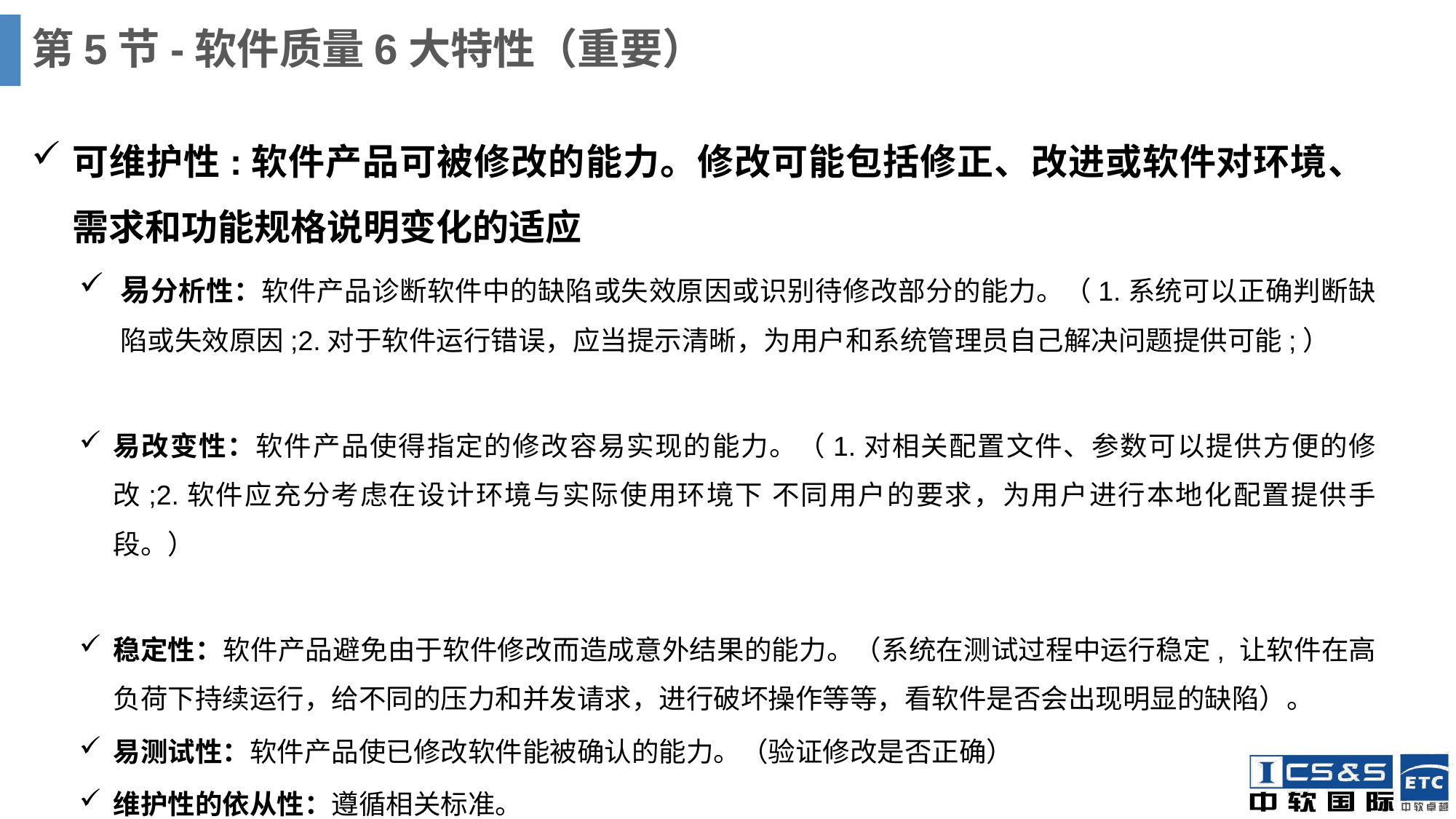

# 第5节-软件质量6大特性（重要）
可维护性:软件产品可被修改的能力。修改可能包括修正、改进或软件对环境、需求和功能规格说明变化的适应
易分析性：软件产品诊断软件中的缺陷或失效原因或识别待修改部分的能力。（1.系统可以正确判断缺陷或失效原因;2.对于软件运行错误，应当提示清晰，为用户和系统管理员自己解决问题提供可能;）

易改变性：软件产品使得指定的修改容易实现的能力。（1.对相关配置文件、参数可以提供方便的修改;2.软件应充分考虑在设计环境与实际使用环境下 不同用户的要求，为用户进行本地化配置提供手段。）

稳定性：软件产品避免由于软件修改而造成意外结果的能力。（系统在测试过程中运行稳定, 让软件在高负荷下持续运行，给不同的压力和并发请求，进行破坏操作等等，看软件是否会出现明显的缺陷）。
易测试性：软件产品使已修改软件能被确认的能力。（验证修改是否正确）
维护性的依从性：遵循相关标准。